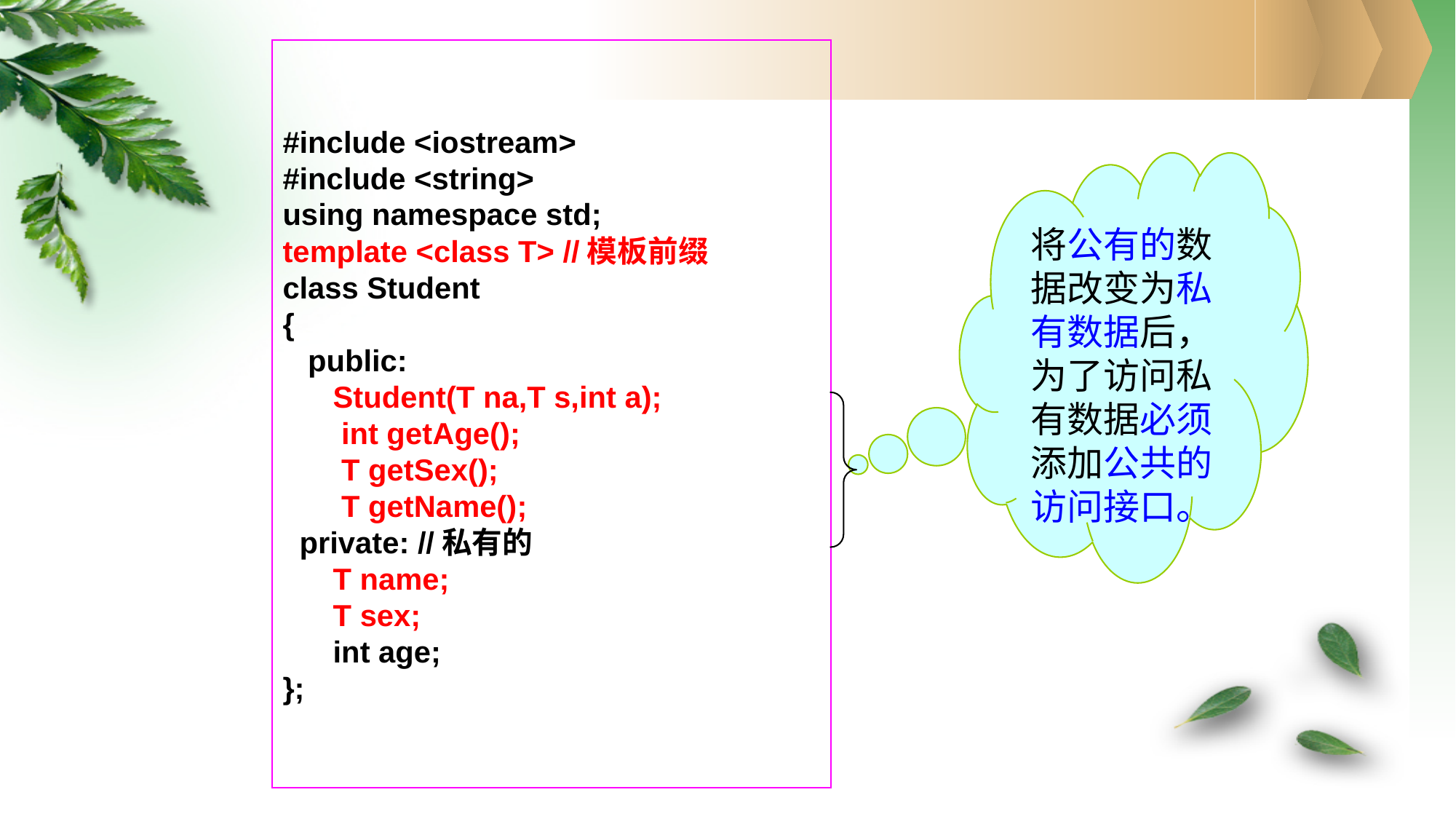

#include <iostream>
#include <string>
using namespace std;
template <class T> //模板前缀
class Student
{
   public:
      Student(T na,T s,int a);
       int getAge();
       T getSex();
       T getName();
  private: //私有的
      T name;
      T sex;
      int age;
};
将公有的数据改变为私有数据后，为了访问私有数据必须添加公共的访问接口。